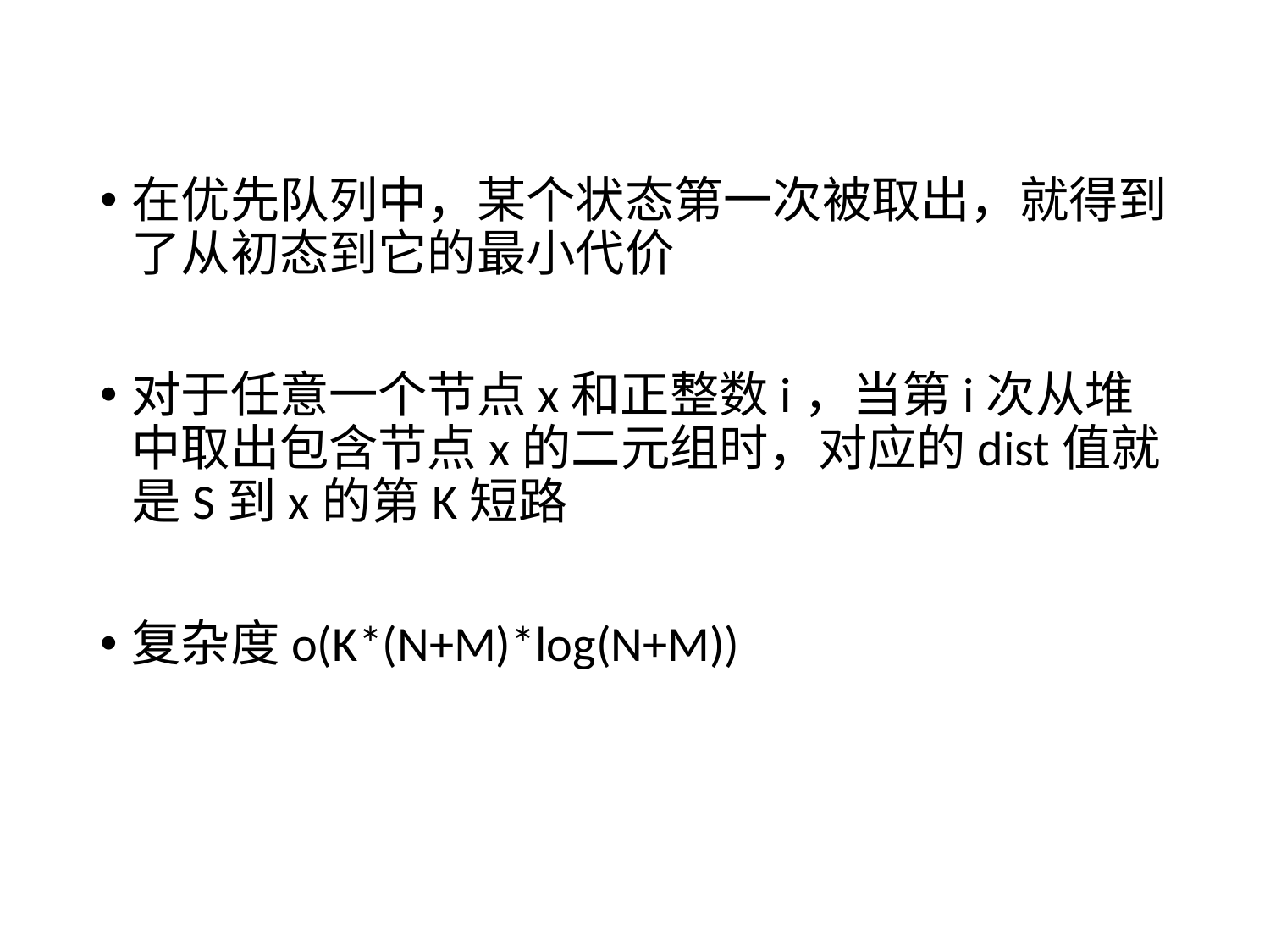

在优先队列中，某个状态第一次被取出，就得到了从初态到它的最小代价

对于任意一个节点x和正整数i，当第i次从堆中取出包含节点x的二元组时，对应的dist值就是S到x的第K短路

复杂度o(K*(N+M)*log(N+M))